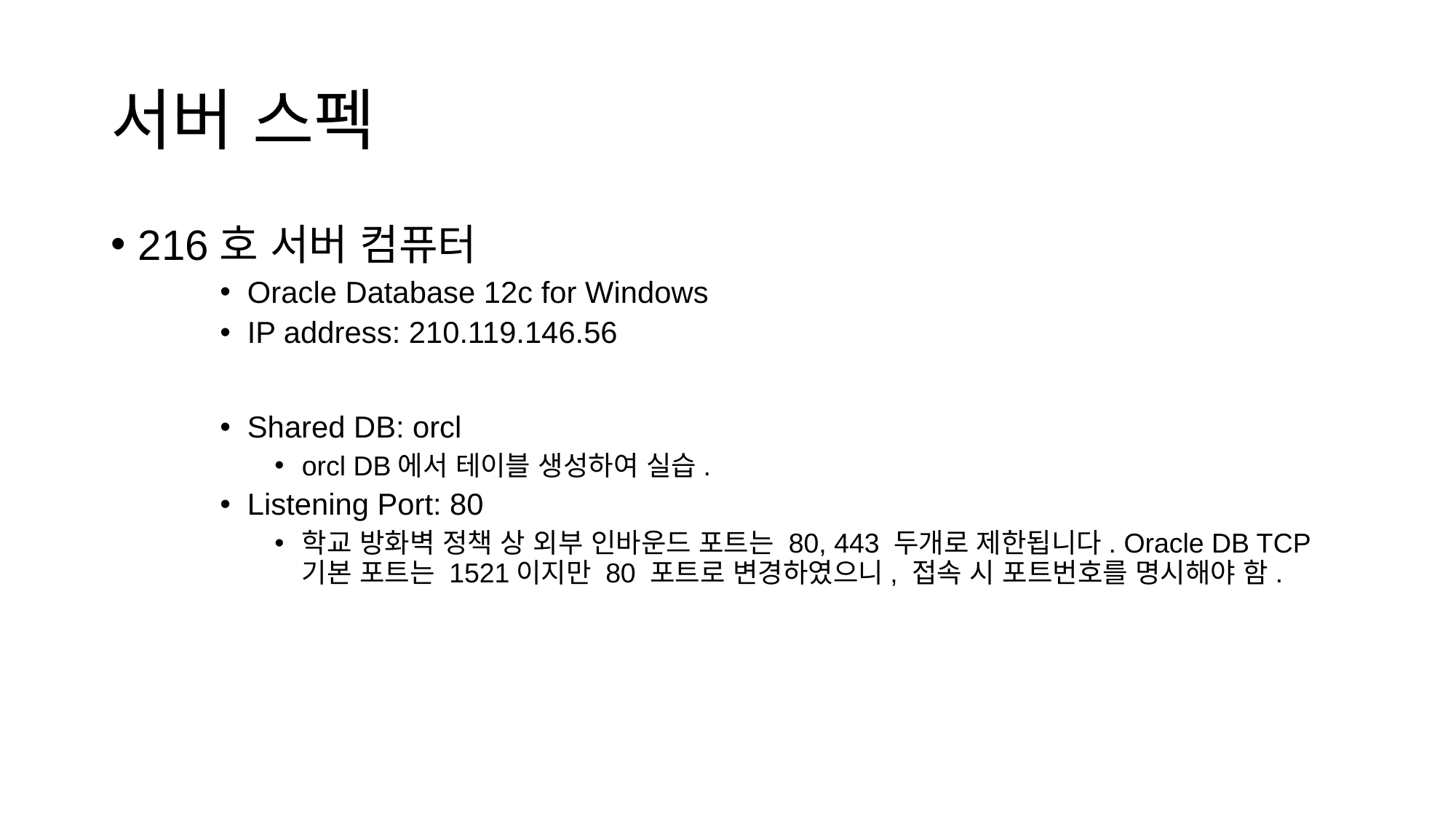

# 서버 스펙
216호 서버 컴퓨터
Oracle Database 12c for Windows
IP address: 210.119.146.56

Shared DB: orcl
orcl DB에서 테이블 생성하여 실습.
Listening Port: 80
학교 방화벽 정책 상 외부 인바운드 포트는 80, 443 두개로 제한됩니다. Oracle DB TCP 기본 포트는 1521이지만 80 포트로 변경하였으니, 접속 시 포트번호를 명시해야 함.